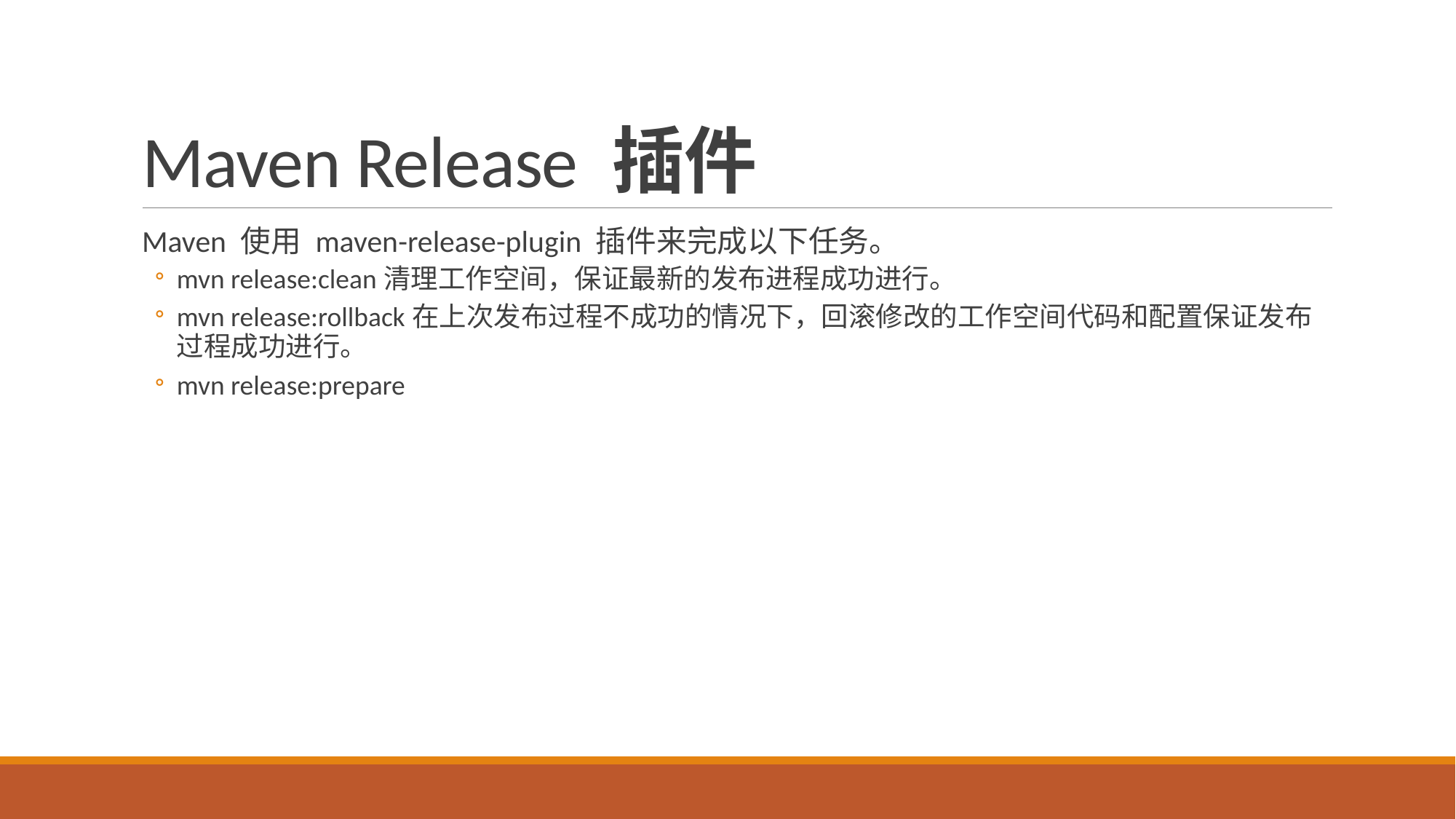

# Maven Release 插件
Maven 使用 maven-release-plugin 插件来完成以下任务。
mvn release:clean清理工作空间，保证最新的发布进程成功进行。
mvn release:rollback在上次发布过程不成功的情况下，回滚修改的工作空间代码和配置保证发布过程成功进行。
mvn release:prepare